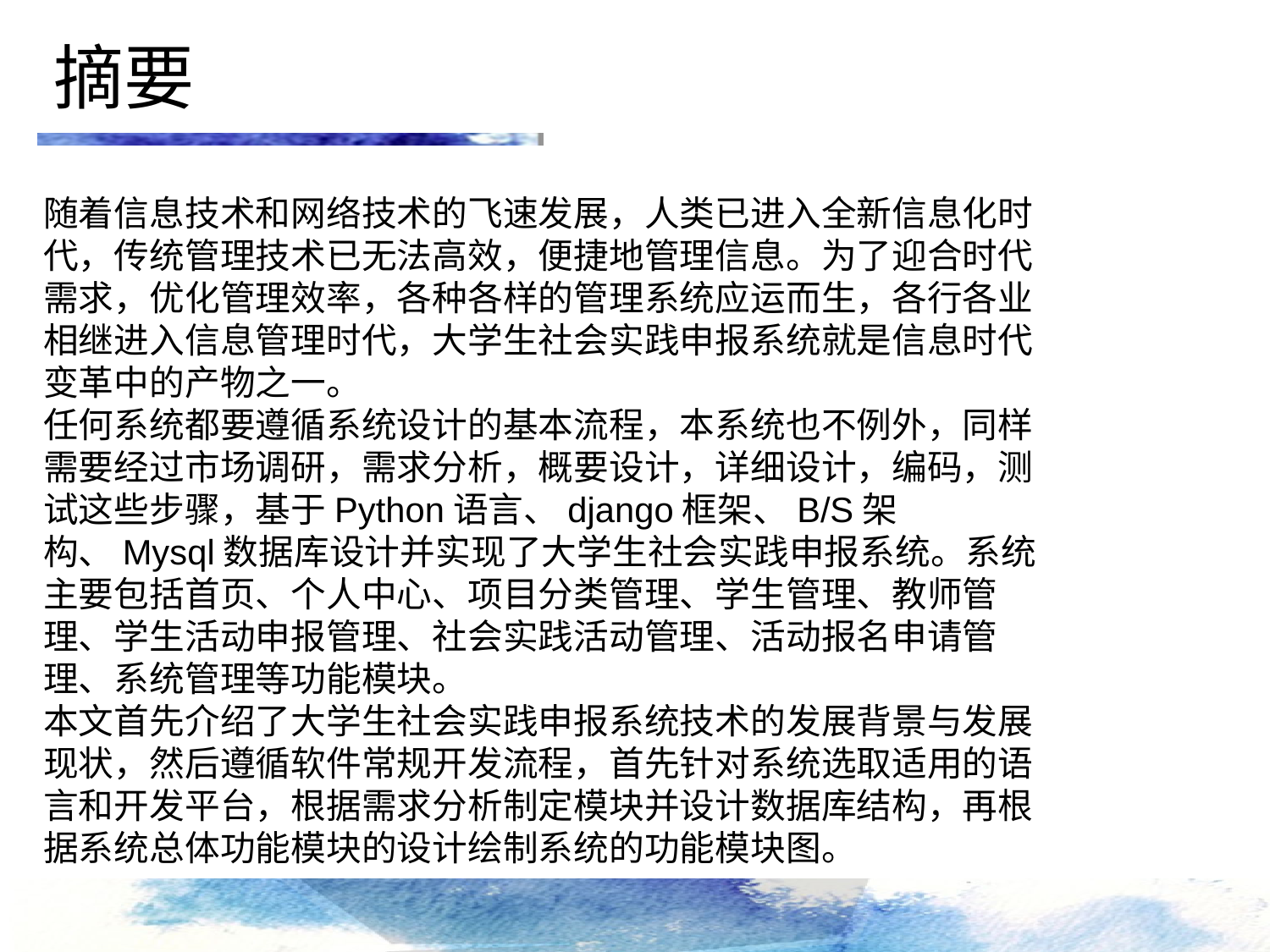

摘要
随着信息技术和网络技术的飞速发展，人类已进入全新信息化时代，传统管理技术已无法高效，便捷地管理信息。为了迎合时代需求，优化管理效率，各种各样的管理系统应运而生，各行各业相继进入信息管理时代，大学生社会实践申报系统就是信息时代变革中的产物之一。
任何系统都要遵循系统设计的基本流程，本系统也不例外，同样需要经过市场调研，需求分析，概要设计，详细设计，编码，测试这些步骤，基于Python语言、django框架、B/S架构、Mysql数据库设计并实现了大学生社会实践申报系统。系统主要包括首页、个人中心、项目分类管理、学生管理、教师管理、学生活动申报管理、社会实践活动管理、活动报名申请管理、系统管理等功能模块。
本文首先介绍了大学生社会实践申报系统技术的发展背景与发展现状，然后遵循软件常规开发流程，首先针对系统选取适用的语言和开发平台，根据需求分析制定模块并设计数据库结构，再根据系统总体功能模块的设计绘制系统的功能模块图。
点击添加文本
点击添加文本
点击添加文本

点击添加文本